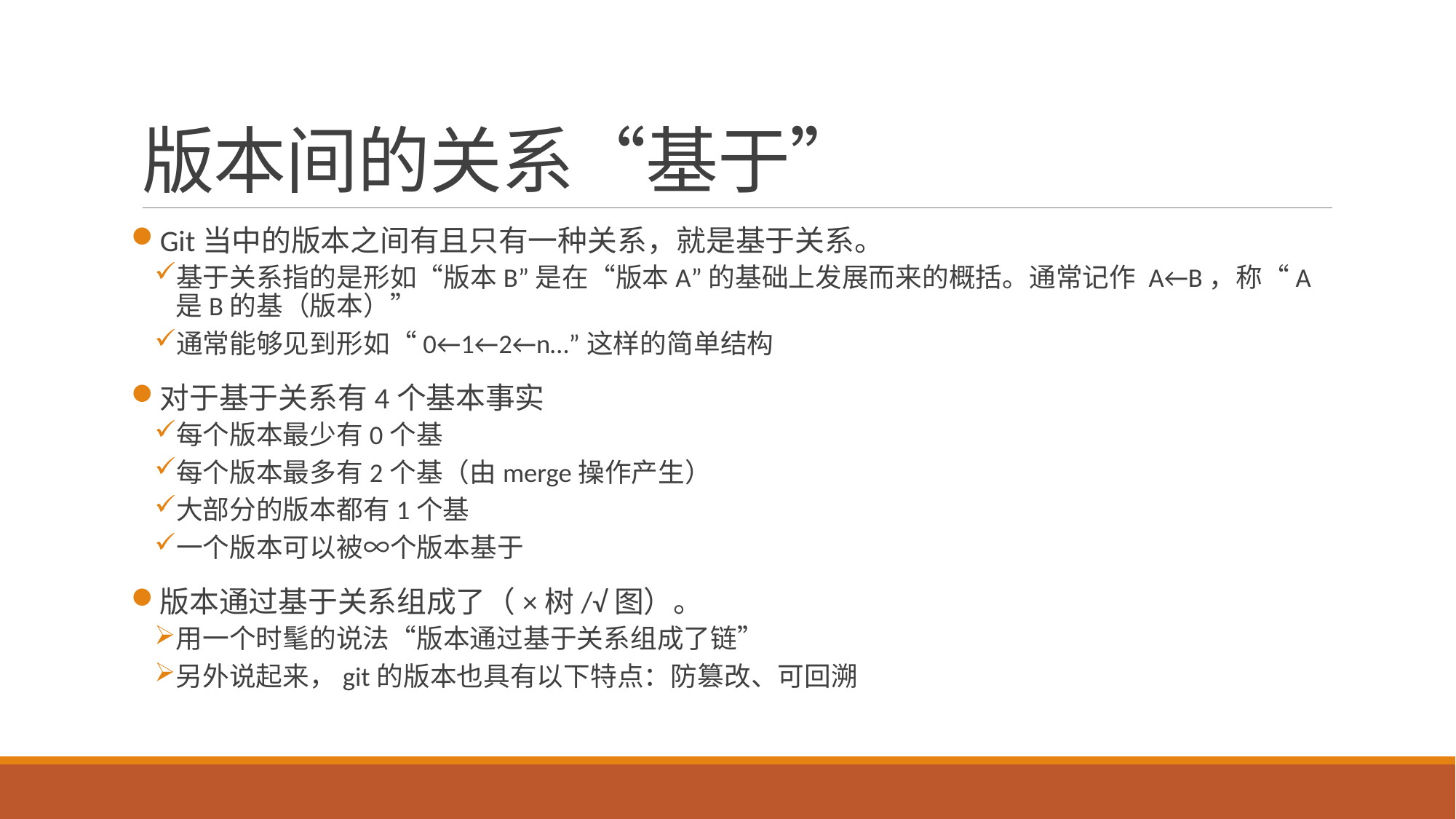

# 版本间的关系“基于”
Git当中的版本之间有且只有一种关系，就是基于关系。
基于关系指的是形如“版本B”是在“版本A”的基础上发展而来的概括。通常记作 A←B，称“A是B的基（版本）”
通常能够见到形如“0←1←2←n…”这样的简单结构
对于基于关系有4个基本事实
每个版本最少有0个基
每个版本最多有2个基（由merge操作产生）
大部分的版本都有1个基
一个版本可以被∞个版本基于
版本通过基于关系组成了（×树/√图）。
用一个时髦的说法“版本通过基于关系组成了链”
另外说起来，git的版本也具有以下特点：防篡改、可回溯